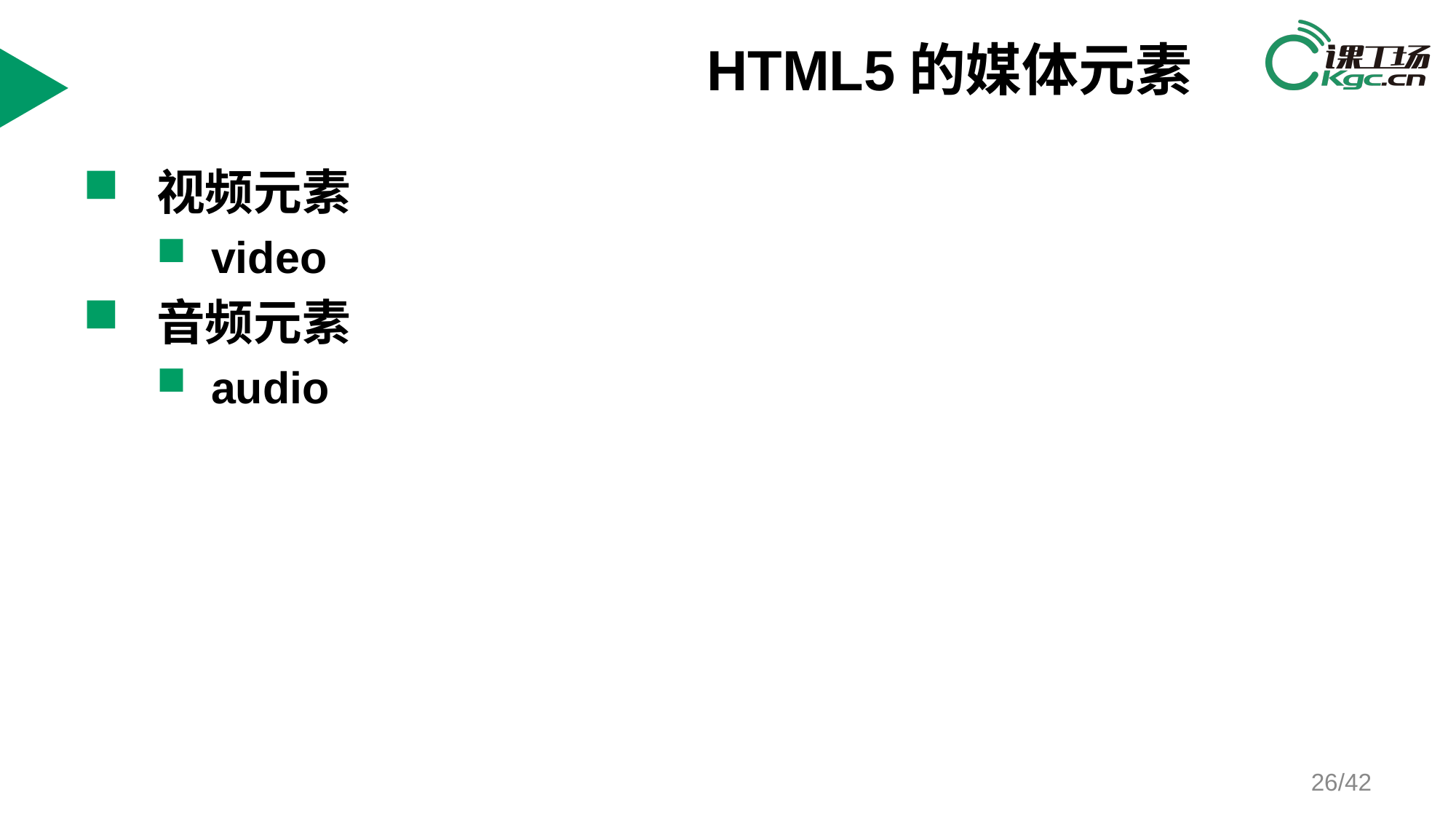

# HTML5的媒体元素
视频元素
video
音频元素
audio
26/42